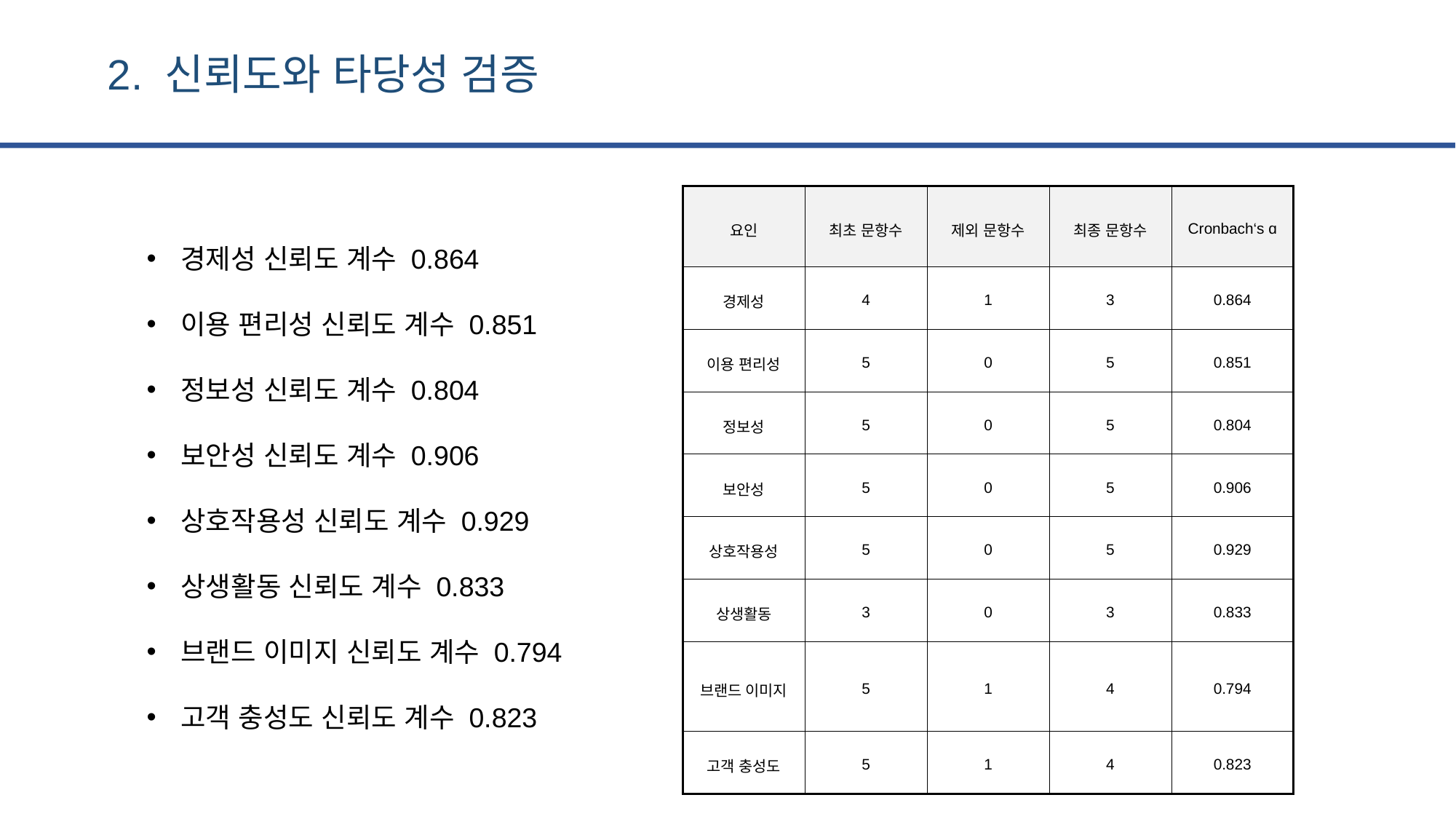

2. 신뢰도와 타당성 검증

| 요인 | 최초 문항수 | 제외 문항수 | 최종 문항수 | Cronbach‘s ɑ |
| --- | --- | --- | --- | --- |
| 경제성 | 4 | 1 | 3 | 0.864 |
| 이용 편리성 | 5 | 0 | 5 | 0.851 |
| 정보성 | 5 | 0 | 5 | 0.804 |
| 보안성 | 5 | 0 | 5 | 0.906 |
| 상호작용성 | 5 | 0 | 5 | 0.929 |
| 상생활동 | 3 | 0 | 3 | 0.833 |
| 브랜드 이미지 | 5 | 1 | 4 | 0.794 |
| 고객 충성도 | 5 | 1 | 4 | 0.823 |
경제성 신뢰도 계수 0.864

이용 편리성 신뢰도 계수 0.851

정보성 신뢰도 계수 0.804

보안성 신뢰도 계수 0.906

상호작용성 신뢰도 계수 0.929

상생활동 신뢰도 계수 0.833

브랜드 이미지 신뢰도 계수 0.794

고객 충성도 신뢰도 계수 0.823